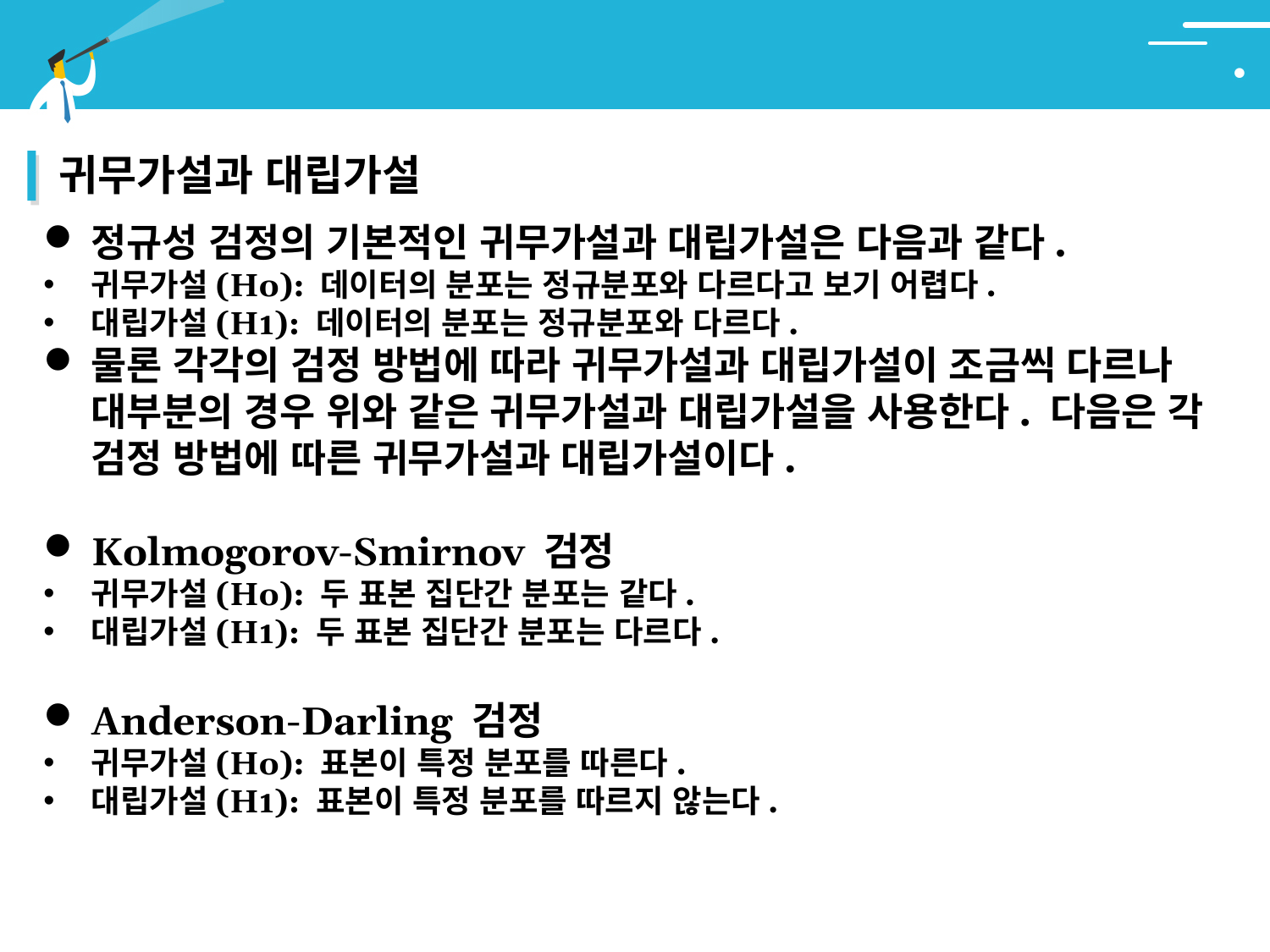

# 6. 검정
귀무가설과 대립가설

정규성 검정의 기본적인 귀무가설과 대립가설은 다음과 같다.
귀무가설(Ho): 데이터의 분포는 정규분포와 다르다고 보기 어렵다.
대립가설(H1): 데이터의 분포는 정규분포와 다르다.
물론 각각의 검정 방법에 따라 귀무가설과 대립가설이 조금씩 다르나 대부분의 경우 위와 같은 귀무가설과 대립가설을 사용한다. 다음은 각 검정 방법에 따른 귀무가설과 대립가설이다.

Kolmogorov-Smirnov 검정
귀무가설(Ho): 두 표본 집단간 분포는 같다.
대립가설(H1): 두 표본 집단간 분포는 다르다.

Anderson-Darling 검정
귀무가설(Ho): 표본이 특정 분포를 따른다.
대립가설(H1): 표본이 특정 분포를 따르지 않는다.